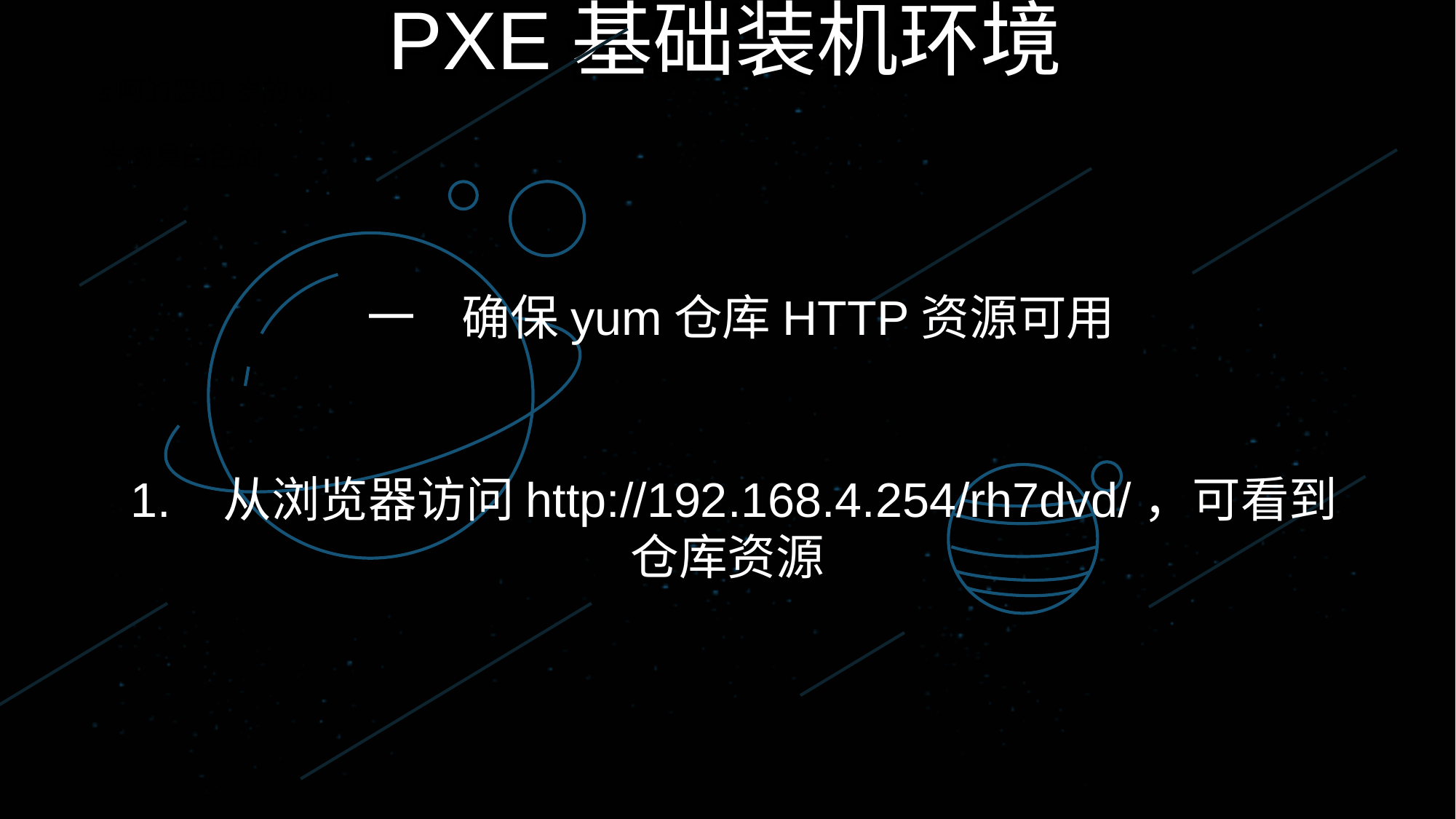

PXE基础装机环境
s阿的废墟 岁的vsd

岁的具白色的
  一   确保yum仓库HTTP资源可用

 1.   从浏览器访问http://192.168.4.254/rh7dvd/，可看到仓库资源